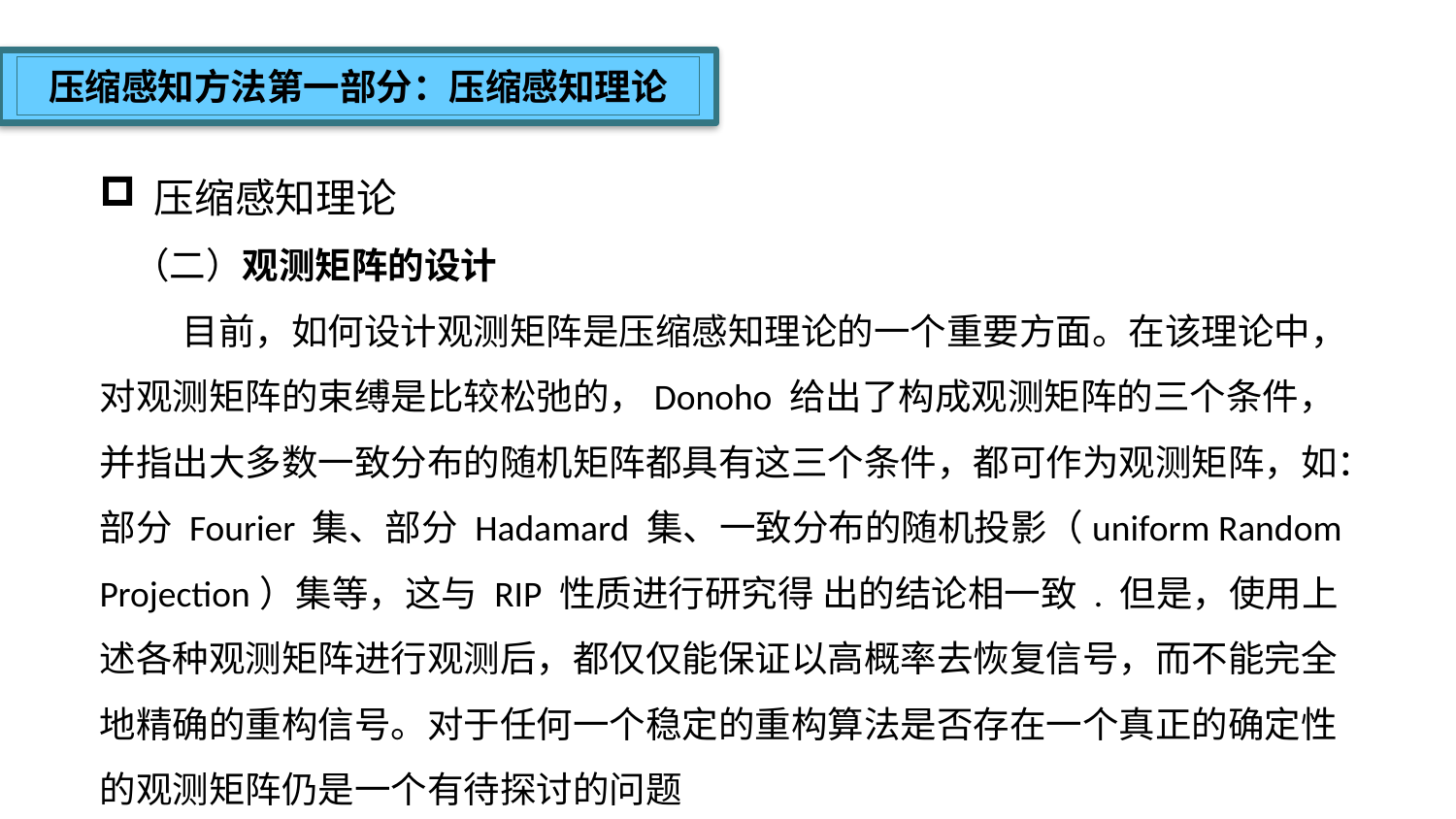

压缩感知方法第一部分：压缩感知理论
压缩感知理论
   （二）观测矩阵的设计
         目前，如何设计观测矩阵是压缩感知理论的一个重要方面。在该理论中，对观测矩阵的束缚是比较松弛的，Donoho 给出了构成观测矩阵的三个条件，并指出大多数一致分布的随机矩阵都具有这三个条件，都可作为观测矩阵，如：部分 Fourier 集、部分 Hadamard 集、一致分布的随机投影（uniform Random Projection）集等，这与 RIP 性质进行研究得 出的结论相一致 . 但是，使用上述各种观测矩阵进行观测后，都仅仅能保证以高概率去恢复信号，而不能完全地精确的重构信号。对于任何一个稳定的重构算法是否存在一个真正的确定性的观测矩阵仍是一个有待探讨的问题